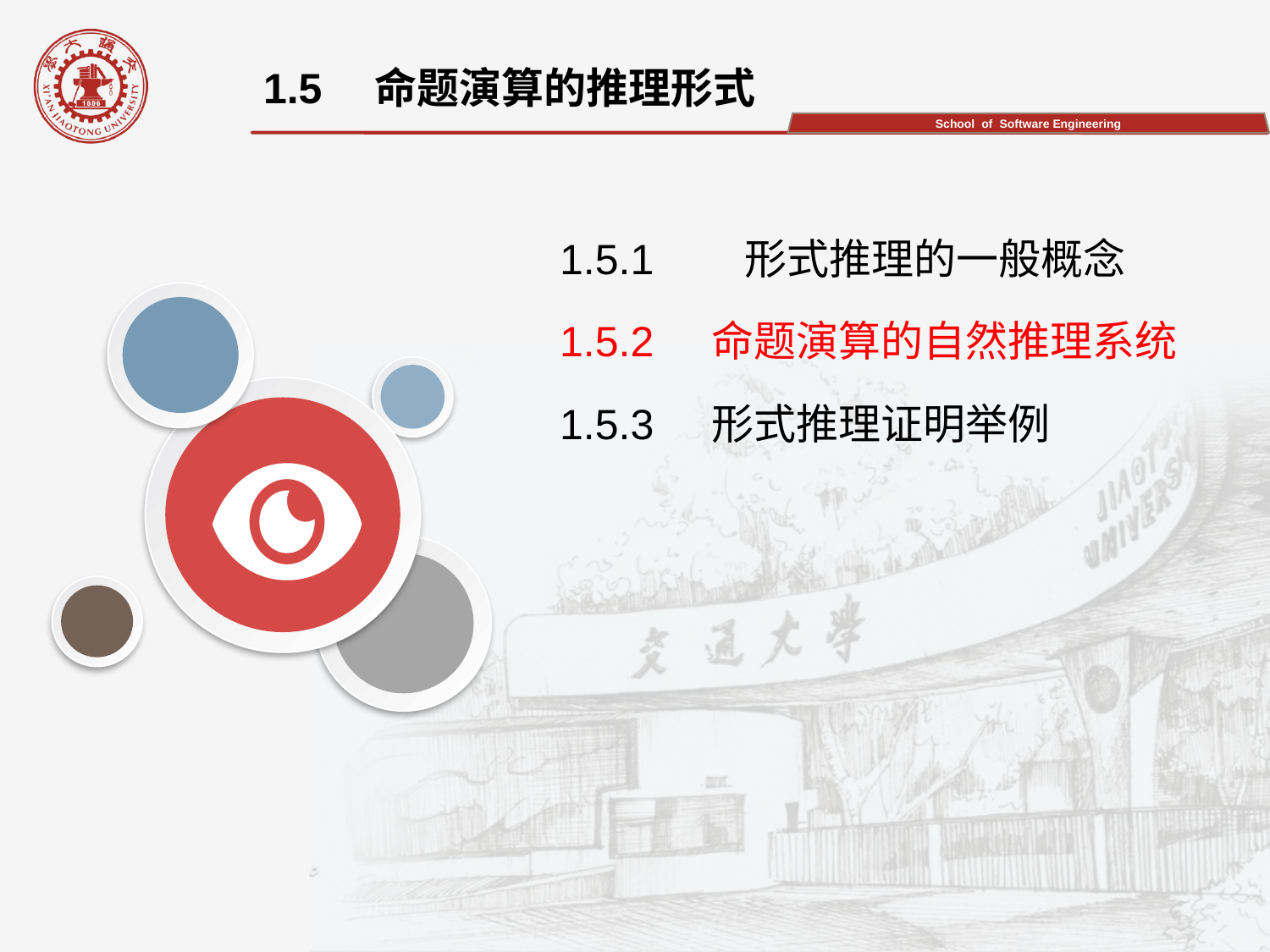

1.5　命题演算的推理形式

1.5.1	    形式推理的一般概念
1.5.2    命题演算的自然推理系统
1.5.3    形式推理证明举例